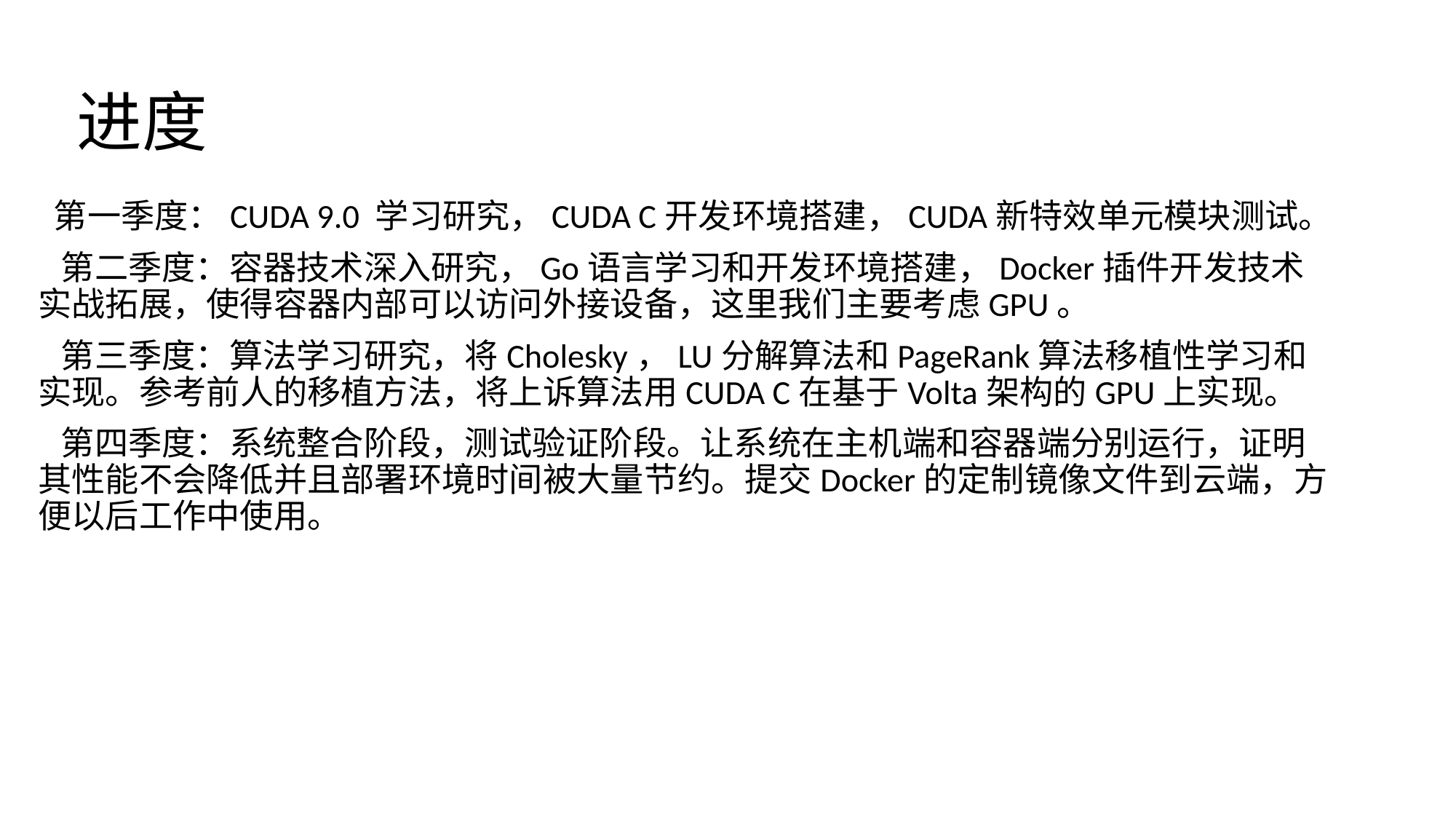

# 进度
 第一季度：CUDA 9.0 学习研究，CUDA C开发环境搭建，CUDA新特效单元模块测试。
  第二季度：容器技术深入研究，Go语言学习和开发环境搭建，Docker插件开发技术实战拓展，使得容器内部可以访问外接设备，这里我们主要考虑GPU。
  第三季度：算法学习研究，将Cholesky，LU分解算法和PageRank算法移植性学习和实现。参考前人的移植方法，将上诉算法用CUDA C在基于Volta架构的GPU上实现。
  第四季度：系统整合阶段，测试验证阶段。让系统在主机端和容器端分别运行，证明其性能不会降低并且部署环境时间被大量节约。提交Docker的定制镜像文件到云端，方便以后工作中使用。